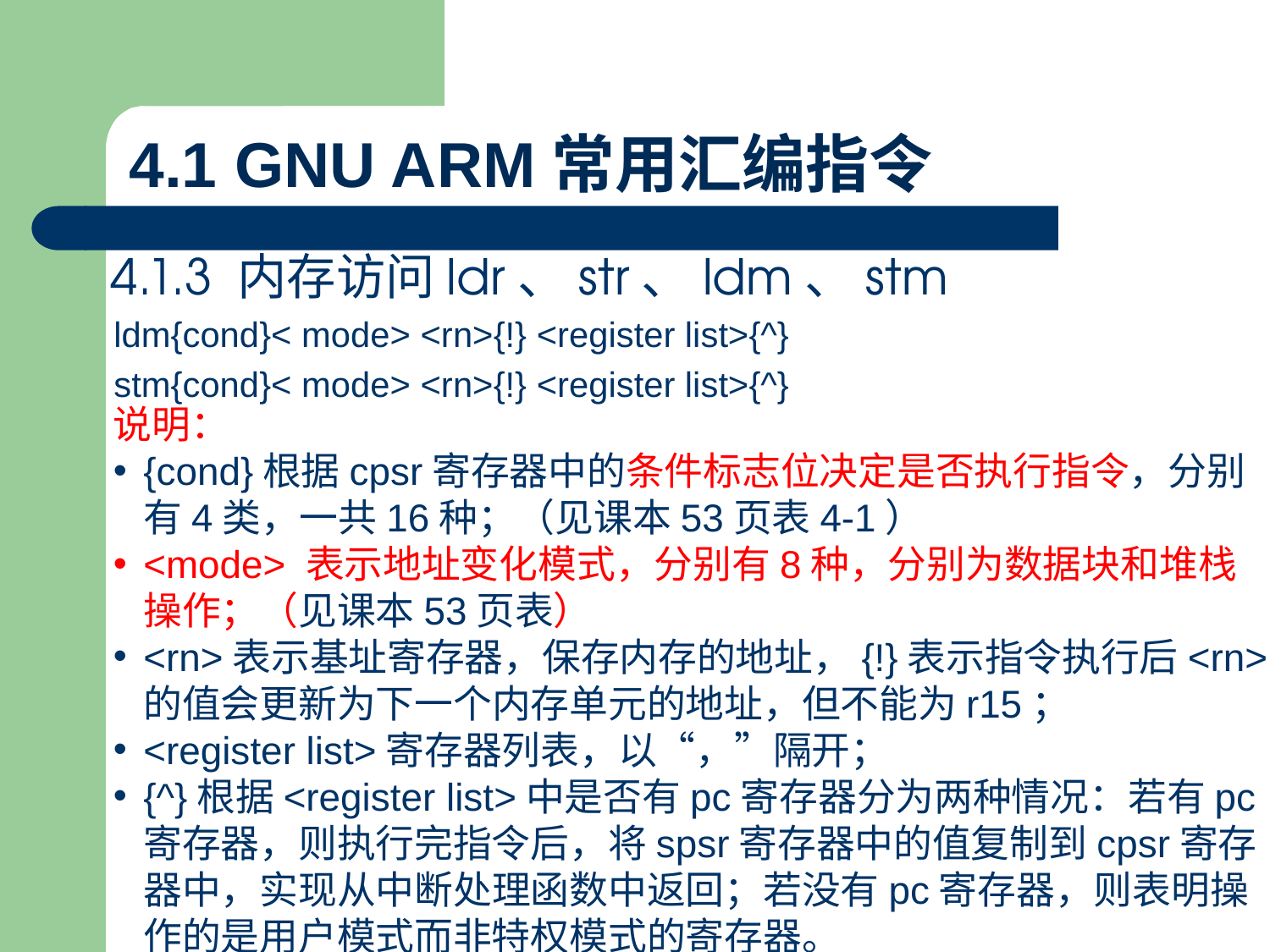

# 4.1 GNU ARM常用汇编指令
4.1.3 内存访问ldr、str、ldm、stm
ldm{cond}< mode> <rn>{!} <register list>{^}
stm{cond}< mode> <rn>{!} <register list>{^}
说明：
{cond}根据cpsr寄存器中的条件标志位决定是否执行指令，分别有4类，一共16种；（见课本53页表4-1）
<mode> 表示地址变化模式，分别有8种，分别为数据块和堆栈操作；（见课本53页表）
<rn>表示基址寄存器，保存内存的地址，{!}表示指令执行后<rn>的值会更新为下一个内存单元的地址，但不能为r15；
<register list>寄存器列表，以“，”隔开；
{^}根据<register list>中是否有pc寄存器分为两种情况：若有pc寄存器，则执行完指令后，将spsr寄存器中的值复制到cpsr寄存器中，实现从中断处理函数中返回；若没有pc寄存器，则表明操作的是用户模式而非特权模式的寄存器。